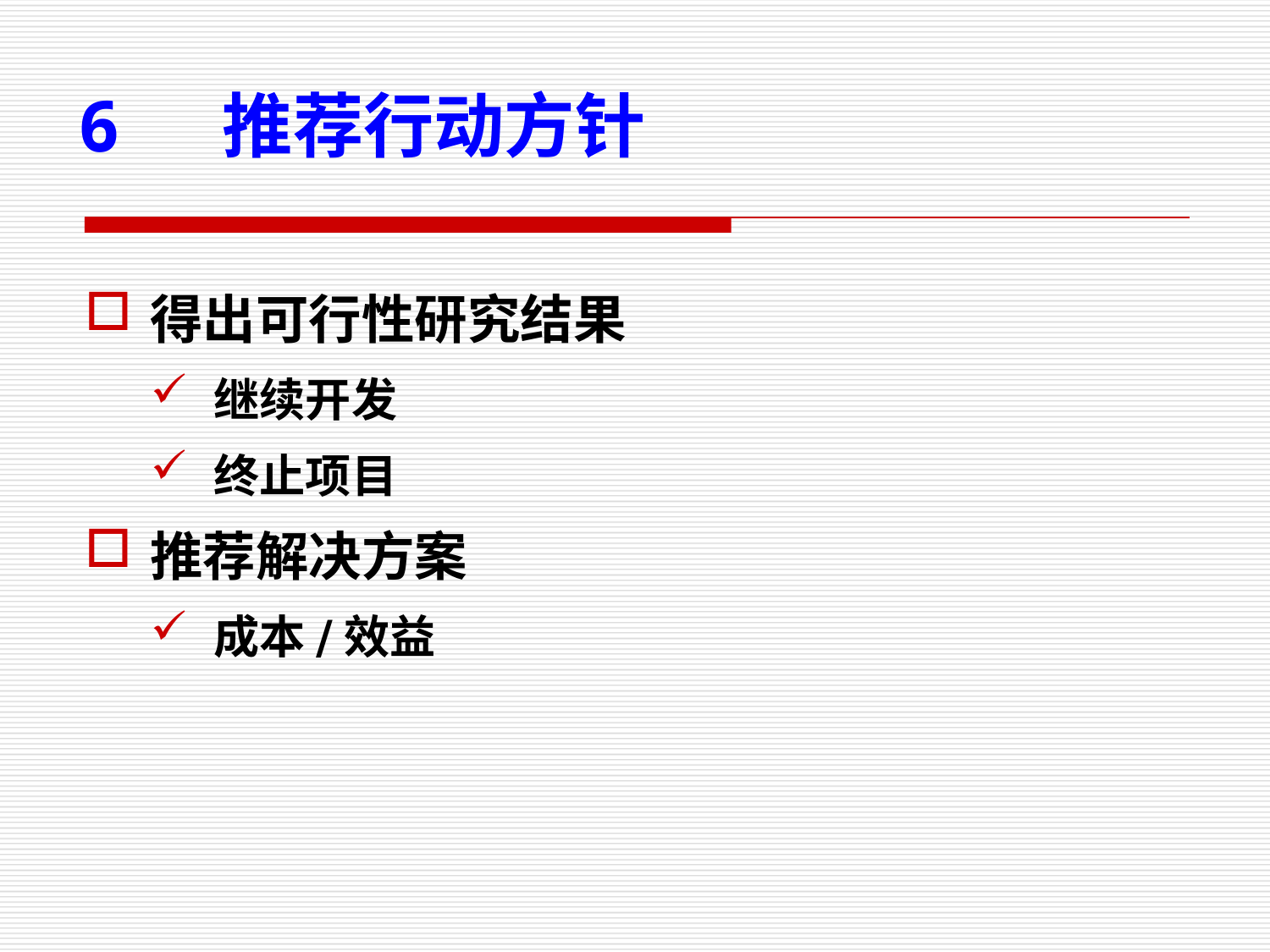

6  推荐行动方针
得出可行性研究结果
继续开发
终止项目
推荐解决方案
成本/效益